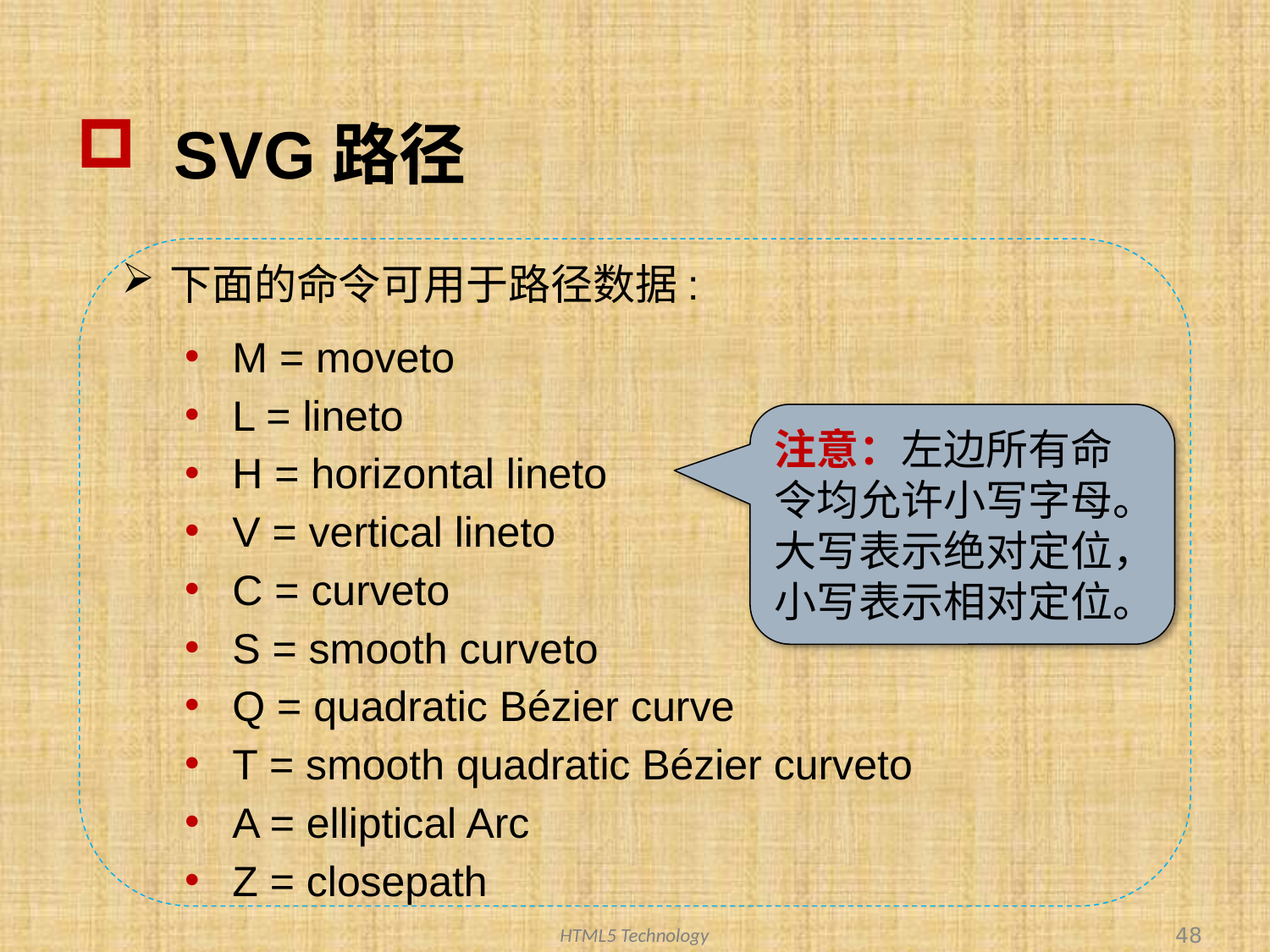

# SVG路径

下面的命令可用于路径数据:
M = moveto
L = lineto
H = horizontal lineto
V = vertical lineto
C = curveto
S = smooth curveto
Q = quadratic Bézier curve
T = smooth quadratic Bézier curveto
A = elliptical Arc
Z = closepath
注意：左边所有命令均允许小写字母。大写表示绝对定位，小写表示相对定位。
48
HTML5 Technology